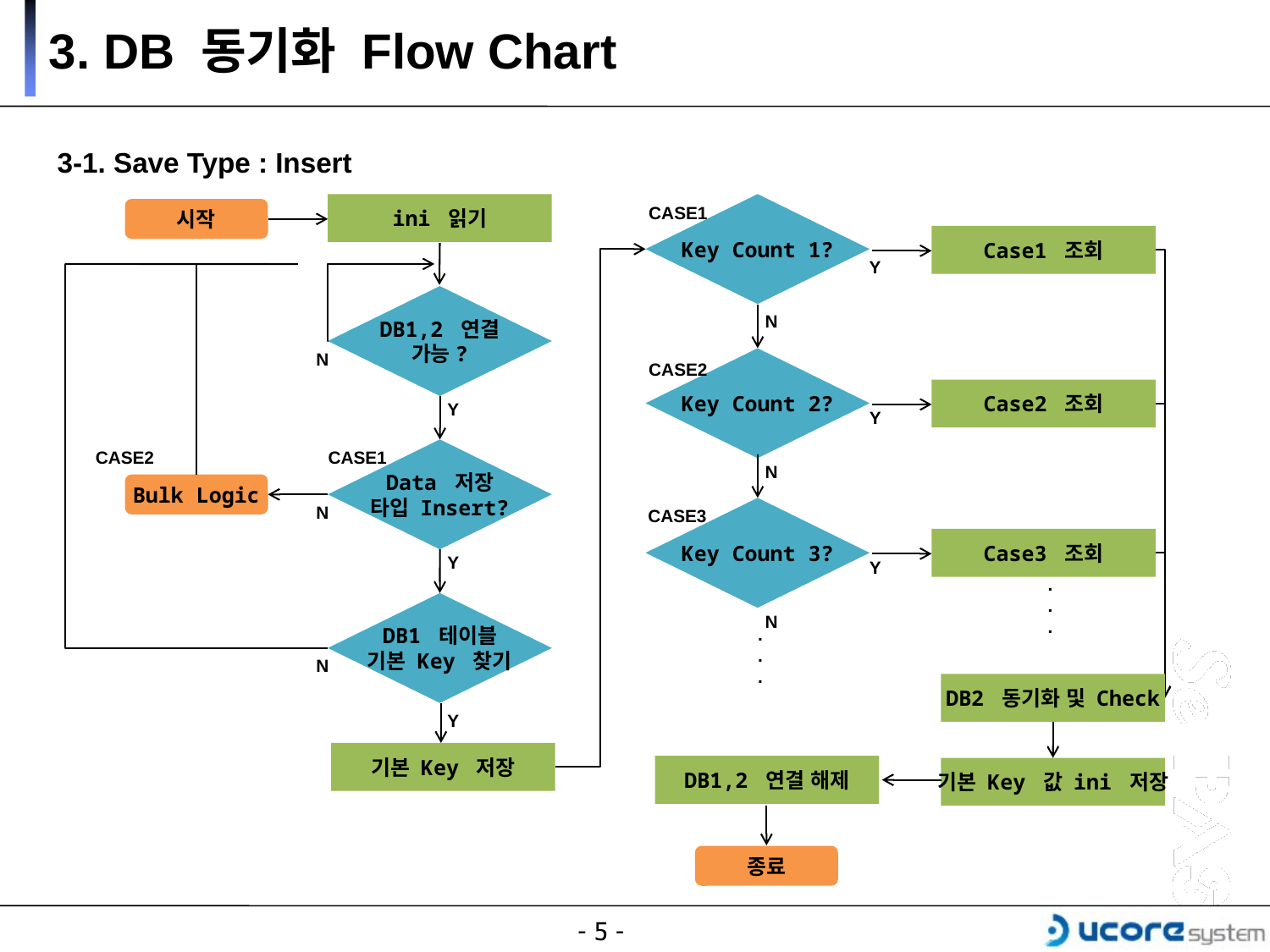

3. DB 동기화 Flow Chart
3-1. Save Type : Insert
ini 읽기
Key Count 1?
CASE1
시작
Case1 조회
Y
DB1,2 연결
가능?
N
N
Key Count 2?
CASE2
Case2 조회
Y
Y
Data 저장
타입 Insert?
CASE2
CASE1
N
Bulk Logic
N
Key Count 3?
CASE3
Case3 조회
Y
Y
.
.
.
DB1 테이블
기본 Key 찾기
N
.
.
.
N
DB2 동기화 및 Check
Y
기본 Key 저장
DB1,2 연결 해제
기본 Key 값 ini 저장
종료